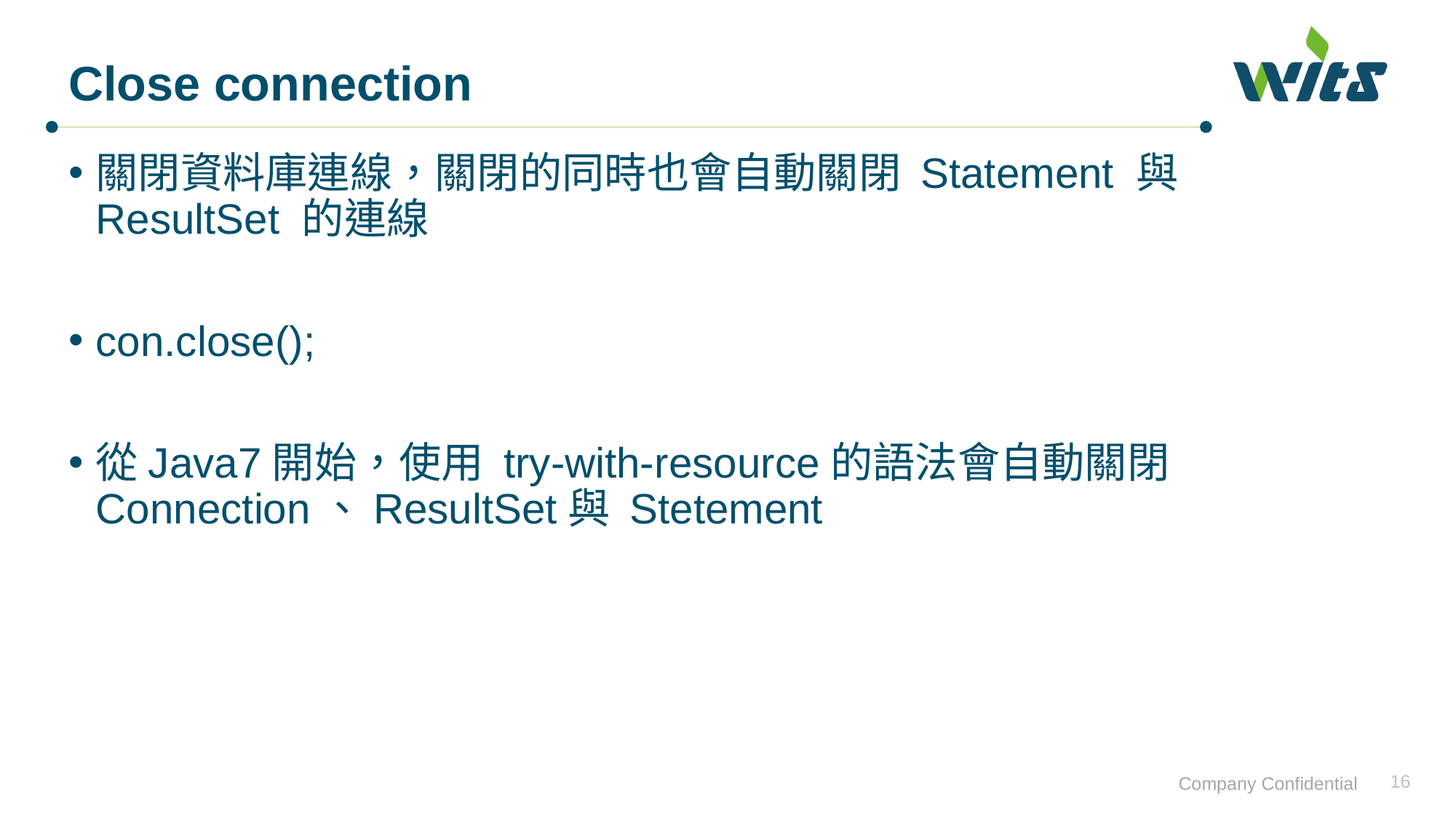

# Close connection
關閉資料庫連線，關閉的同時也會自動關閉 Statement 與 ResultSet 的連線

con.close();

從Java7開始，使用 try-with-resource的語法會自動關閉 Connection、ResultSet與 Stetement

16